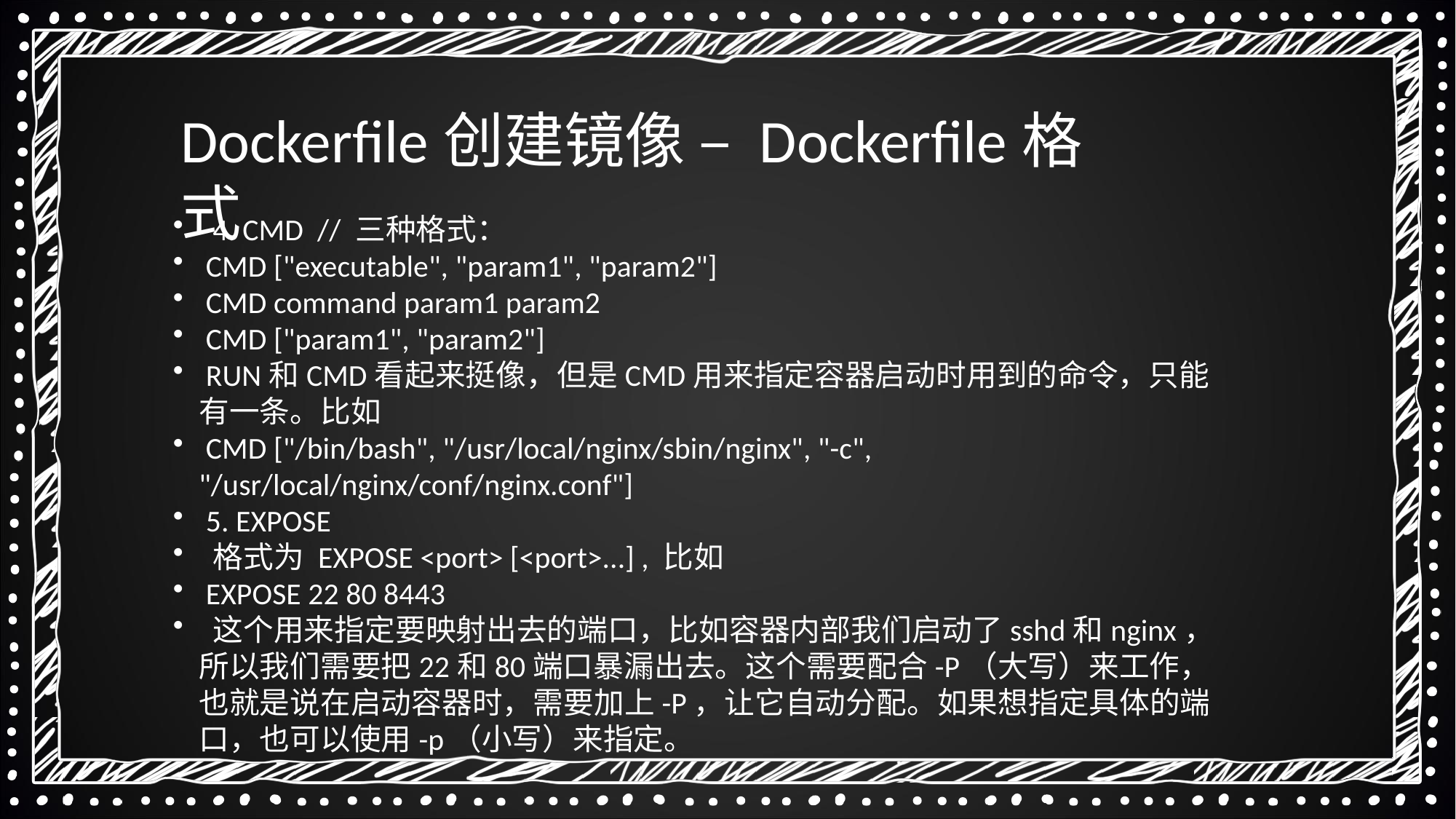

Dockerfile创建镜像 – Dockerfile格式
  4. CMD  // 三种格式：
 CMD ["executable", "param1", "param2"]
 CMD command param1 param2
 CMD ["param1", "param2"]
 RUN和CMD看起来挺像，但是CMD用来指定容器启动时用到的命令，只能有一条。比如
 CMD ["/bin/bash", "/usr/local/nginx/sbin/nginx", "-c", "/usr/local/nginx/conf/nginx.conf"]
 5. EXPOSE
 格式为 EXPOSE <port> [<port>...] , 比如
 EXPOSE 22 80 8443
 这个用来指定要映射出去的端口，比如容器内部我们启动了sshd和nginx，所以我们需要把22和80端口暴漏出去。这个需要配合-P（大写）来工作，也就是说在启动容器时，需要加上-P，让它自动分配。如果想指定具体的端口，也可以使用-p（小写）来指定。